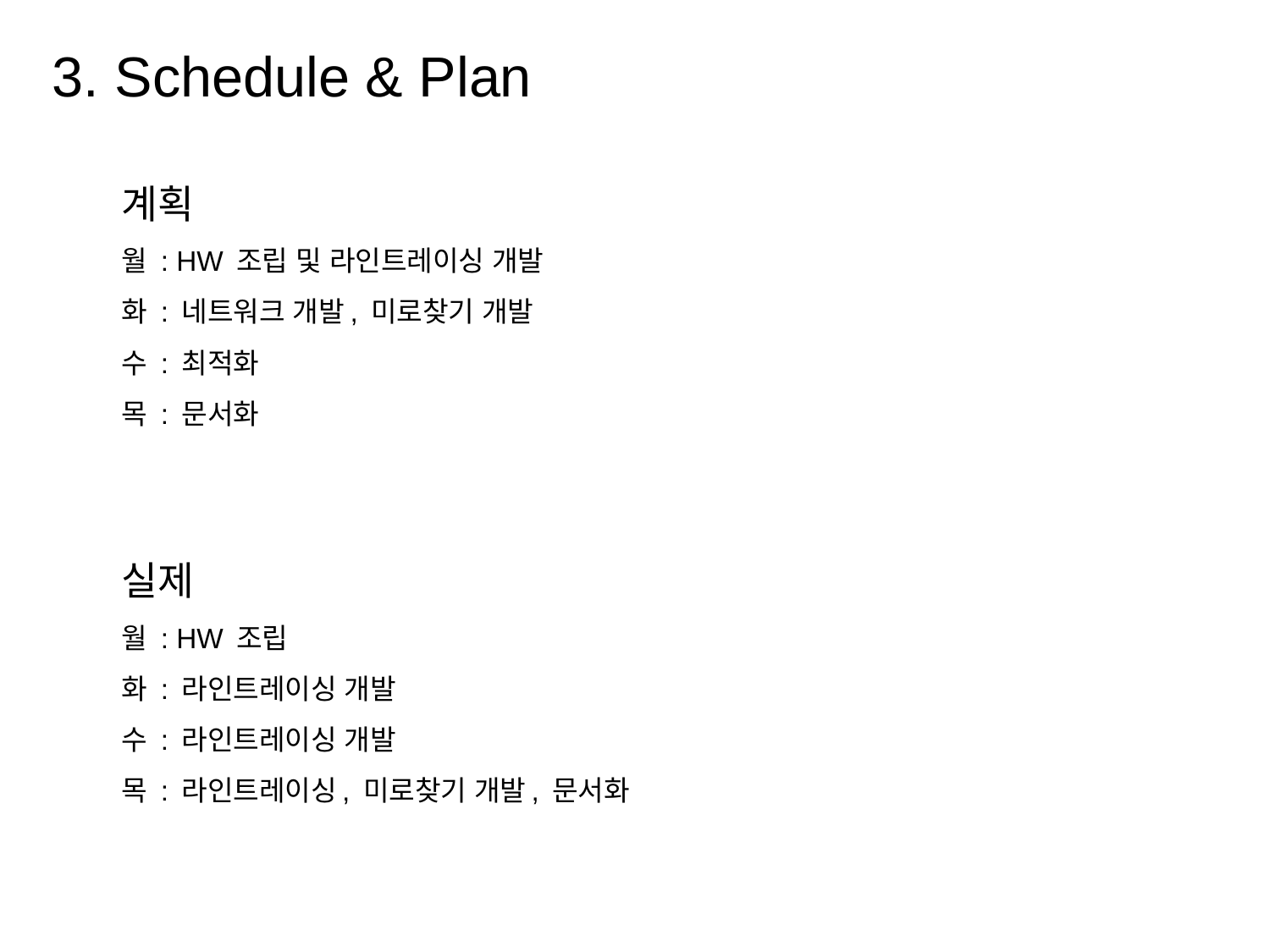

# 3. Schedule & Plan
계획
월 : HW 조립 및 라인트레이싱 개발
화 : 네트워크 개발, 미로찾기 개발
수 : 최적화
목 : 문서화
실제
월 : HW 조립
화 : 라인트레이싱 개발
수 : 라인트레이싱 개발
목 : 라인트레이싱, 미로찾기 개발, 문서화